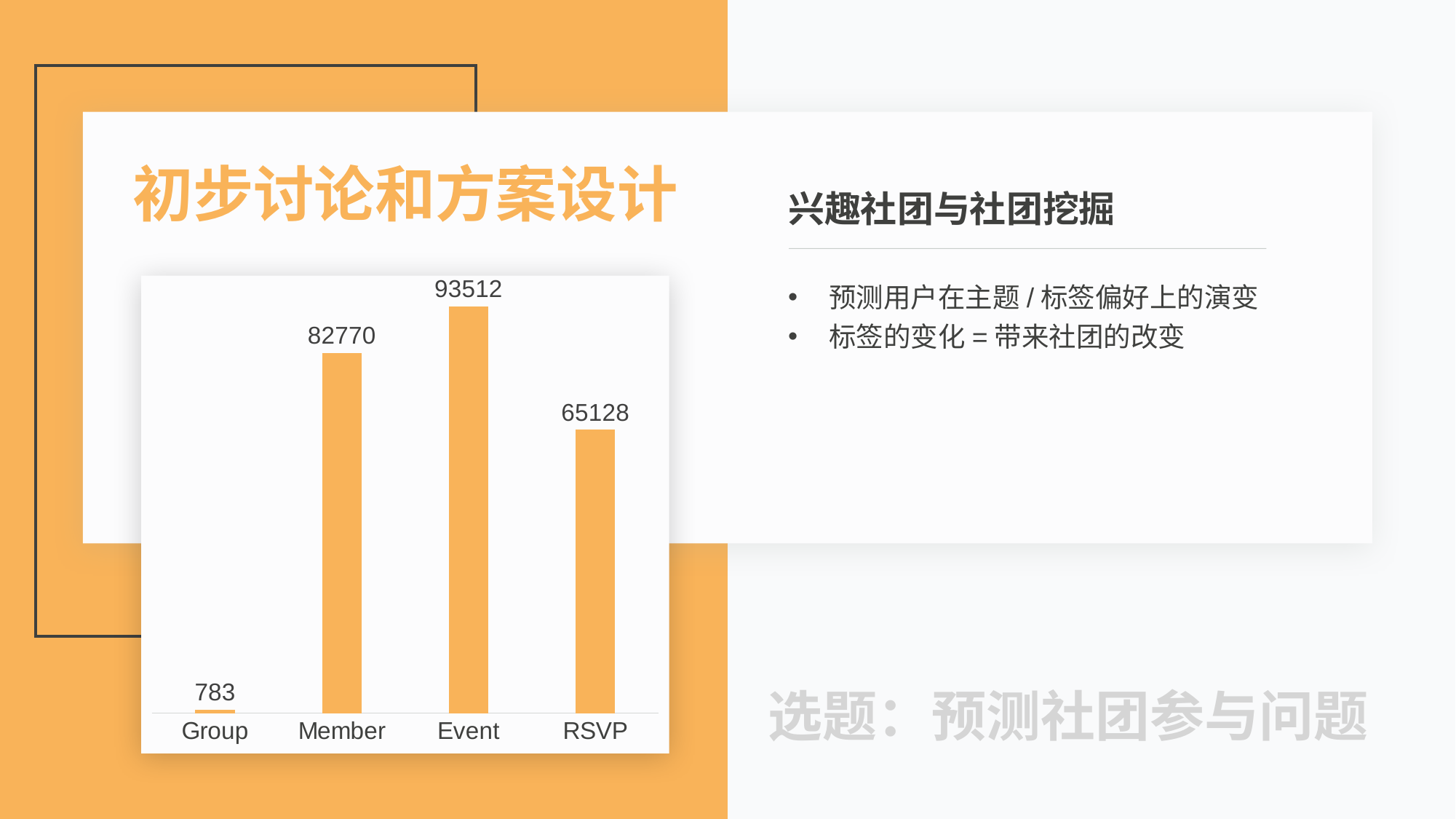

初步讨论和方案设计
兴趣社团与社团挖掘

### Chart

| Category | T1 |
|---|---|
| Group | 783.0 |
| Member | 82770.0 |
| Event | 93512.0 |
| RSVP | 65128.0 |
预测用户在主题/标签偏好上的演变
标签的变化=带来社团的改变

选题：预测社团参与问题